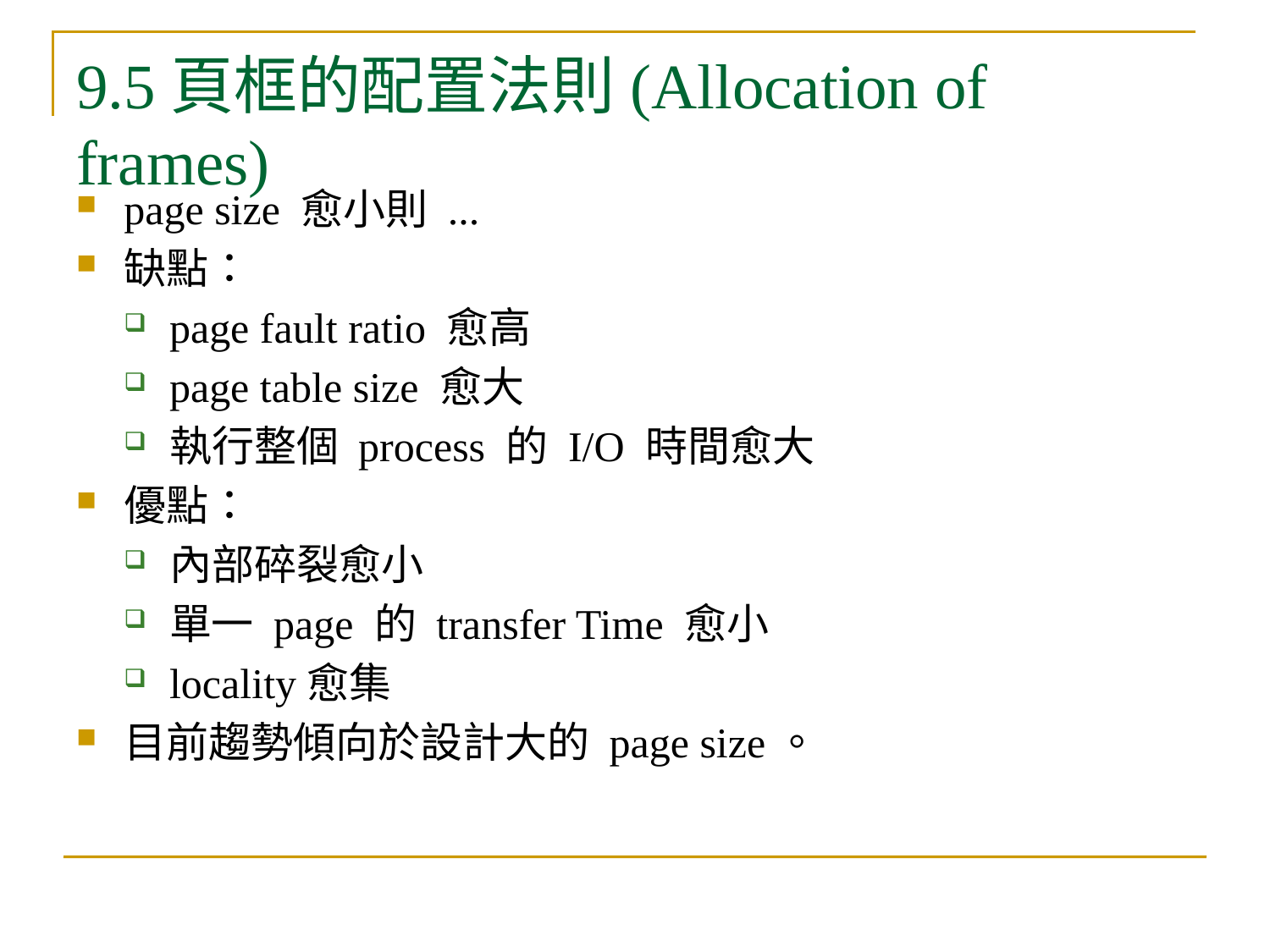

# 9.5頁框的配置法則(Allocation of frames)
page size 愈小則 ...
缺點：
page fault ratio 愈高
page table size 愈大
執行整個 process 的 I/O 時間愈大
優點：
內部碎裂愈小
單一 page 的 transfer Time 愈小
locality愈集
目前趨勢傾向於設計大的 page size。